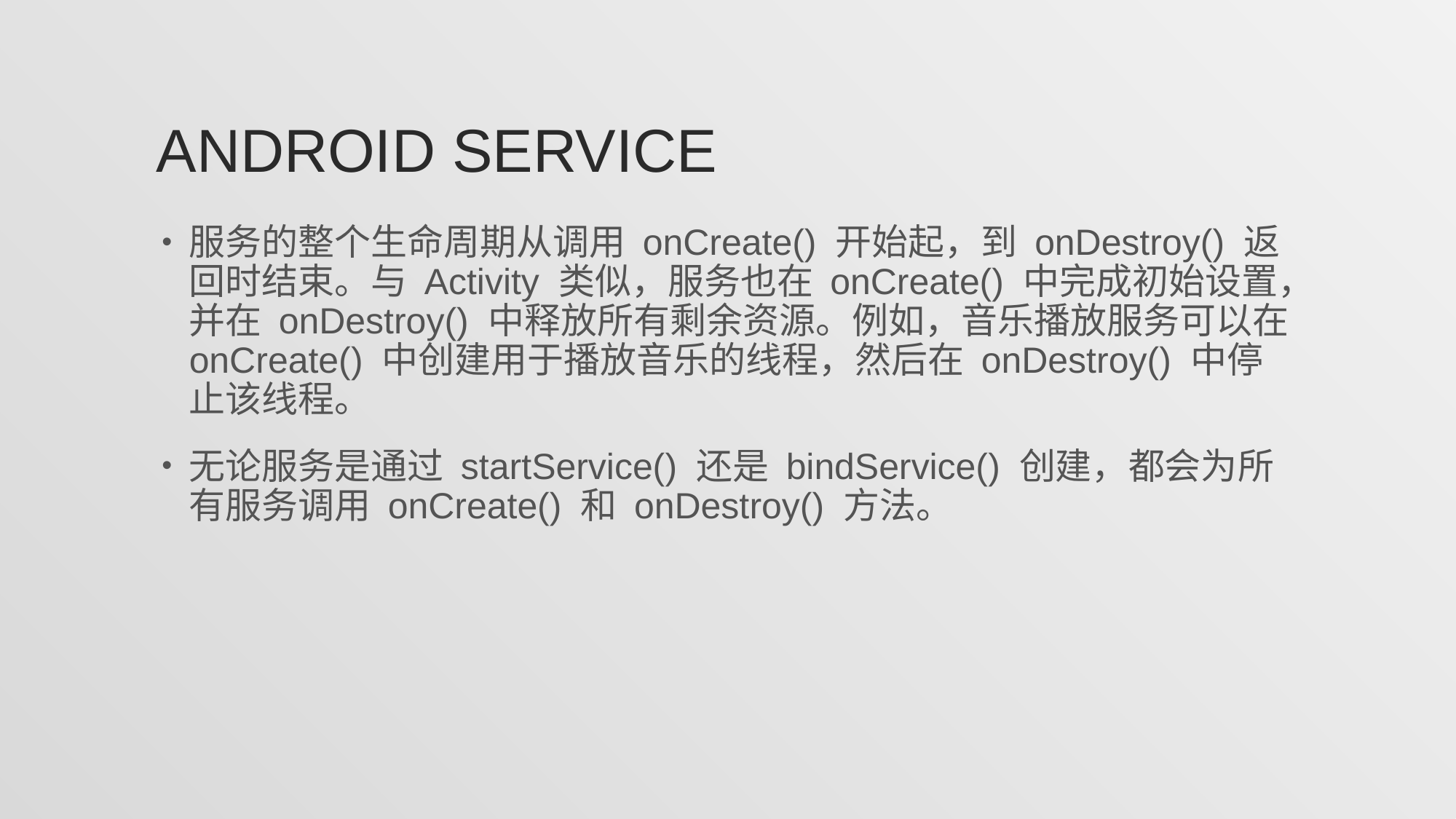

# Android service
服务的整个生命周期从调用 onCreate() 开始起，到 onDestroy() 返回时结束。与 Activity 类似，服务也在 onCreate() 中完成初始设置，并在 onDestroy() 中释放所有剩余资源。例如，音乐播放服务可以在 onCreate() 中创建用于播放音乐的线程，然后在 onDestroy() 中停止该线程。
无论服务是通过 startService() 还是 bindService() 创建，都会为所有服务调用 onCreate() 和 onDestroy() 方法。